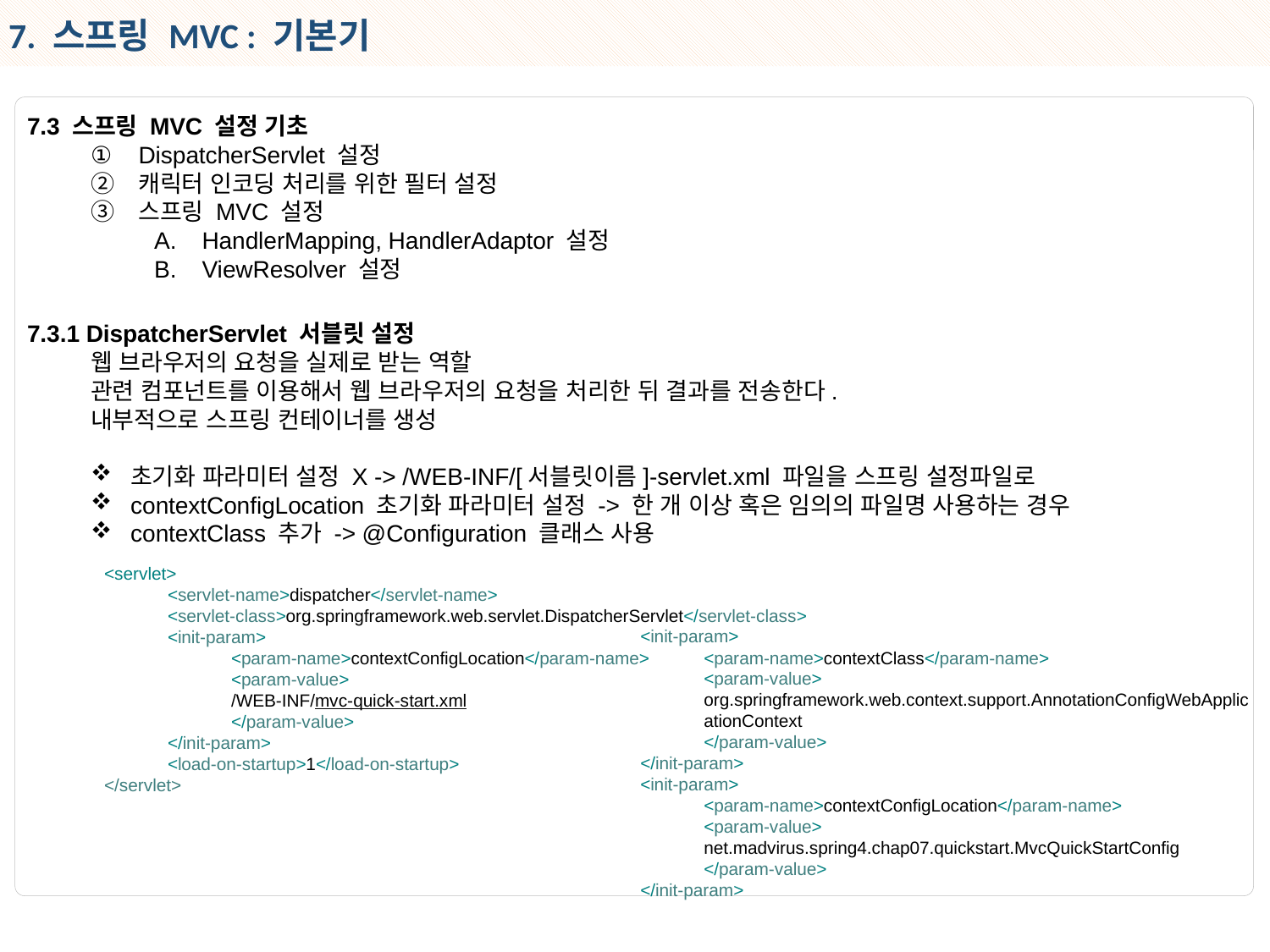

7. 스프링 MVC : 기본기
7.3 스프링 MVC 설정 기초
DispatcherServlet 설정
캐릭터 인코딩 처리를 위한 필터 설정
스프링 MVC 설정
HandlerMapping, HandlerAdaptor 설정
ViewResolver 설정
7.3.1 DispatcherServlet 서블릿 설정
웹 브라우저의 요청을 실제로 받는 역할
관련 컴포넌트를 이용해서 웹 브라우저의 요청을 처리한 뒤 결과를 전송한다.
내부적으로 스프링 컨테이너를 생성

초기화 파라미터 설정 X -> /WEB-INF/[서블릿이름]-servlet.xml 파일을 스프링 설정파일로
contextConfigLocation 초기화 파라미터 설정 -> 한 개 이상 혹은 임의의 파일명 사용하는 경우
contextClass 추가 -> @Configuration 클래스 사용
<servlet>
<servlet-name>dispatcher</servlet-name>
<servlet-class>org.springframework.web.servlet.DispatcherServlet</servlet-class>
<init-param>
<param-name>contextConfigLocation</param-name>
<param-value>
/WEB-INF/mvc-quick-start.xml
</param-value>
</init-param>
<load-on-startup>1</load-on-startup>
</servlet>
<init-param>
<param-name>contextClass</param-name>
<param-value>
org.springframework.web.context.support.AnnotationConfigWebApplicationContext
</param-value>
</init-param>
<init-param>
<param-name>contextConfigLocation</param-name>
<param-value>
net.madvirus.spring4.chap07.quickstart.MvcQuickStartConfig
</param-value>
</init-param>